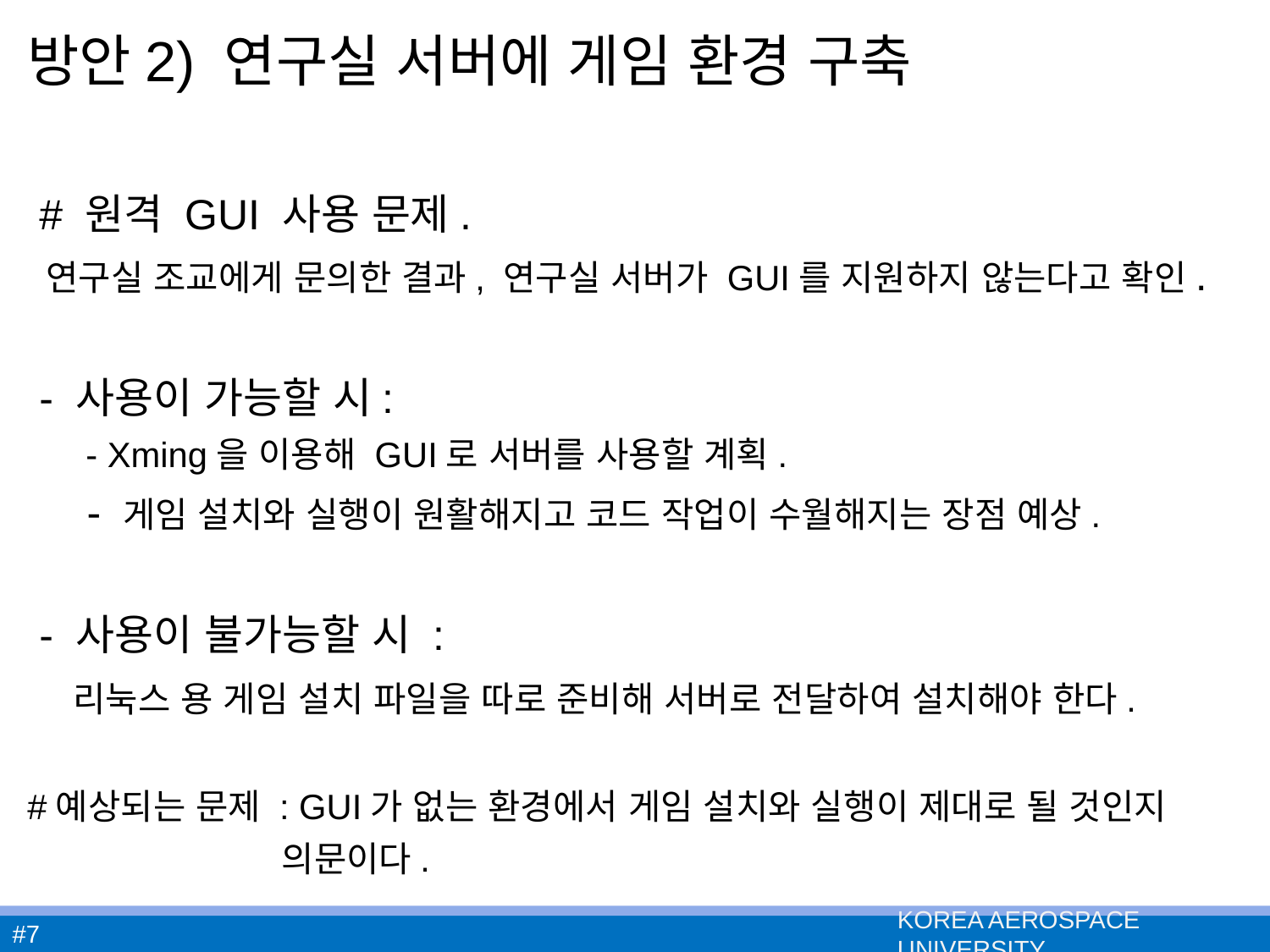

# 방안2) 연구실 서버에 게임 환경 구축

 # 원격 GUI 사용 문제.
 연구실 조교에게 문의한 결과, 연구실 서버가 GUI를 지원하지 않는다고 확인.

 - 사용이 가능할 시:
      - Xming을 이용해 GUI로 서버를 사용할 계획.
     - 게임 설치와 실행이 원활해지고 코드 작업이 수월해지는 장점 예상.

 - 사용이 불가능할 시 :
   리눅스 용 게임 설치 파일을 따로 준비해 서버로 전달하여 설치해야 한다.

#예상되는 문제 : GUI가 없는 환경에서 게임 설치와 실행이 제대로 될 것인지
		의문이다.
#7